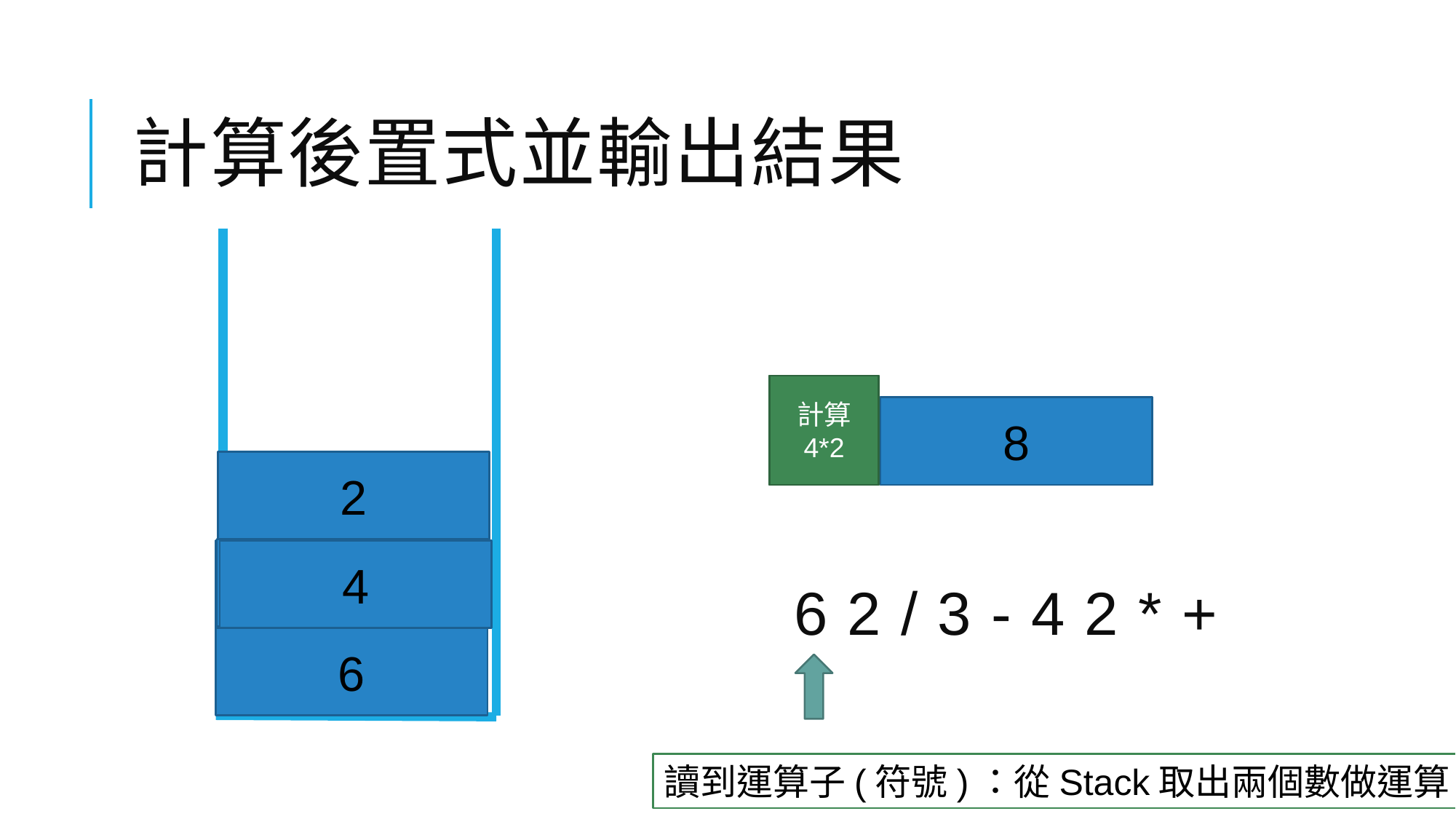

計算後置式並輸出結果
計算
4*2
計算6/2
計算
3-3
8
0
3
2
3
4
2
# 6 2 / 3 - 4 2 * +
6

讀到運算子(符號)：從Stack取出兩個數做運算
讀到運算元(數字)：放入Stack